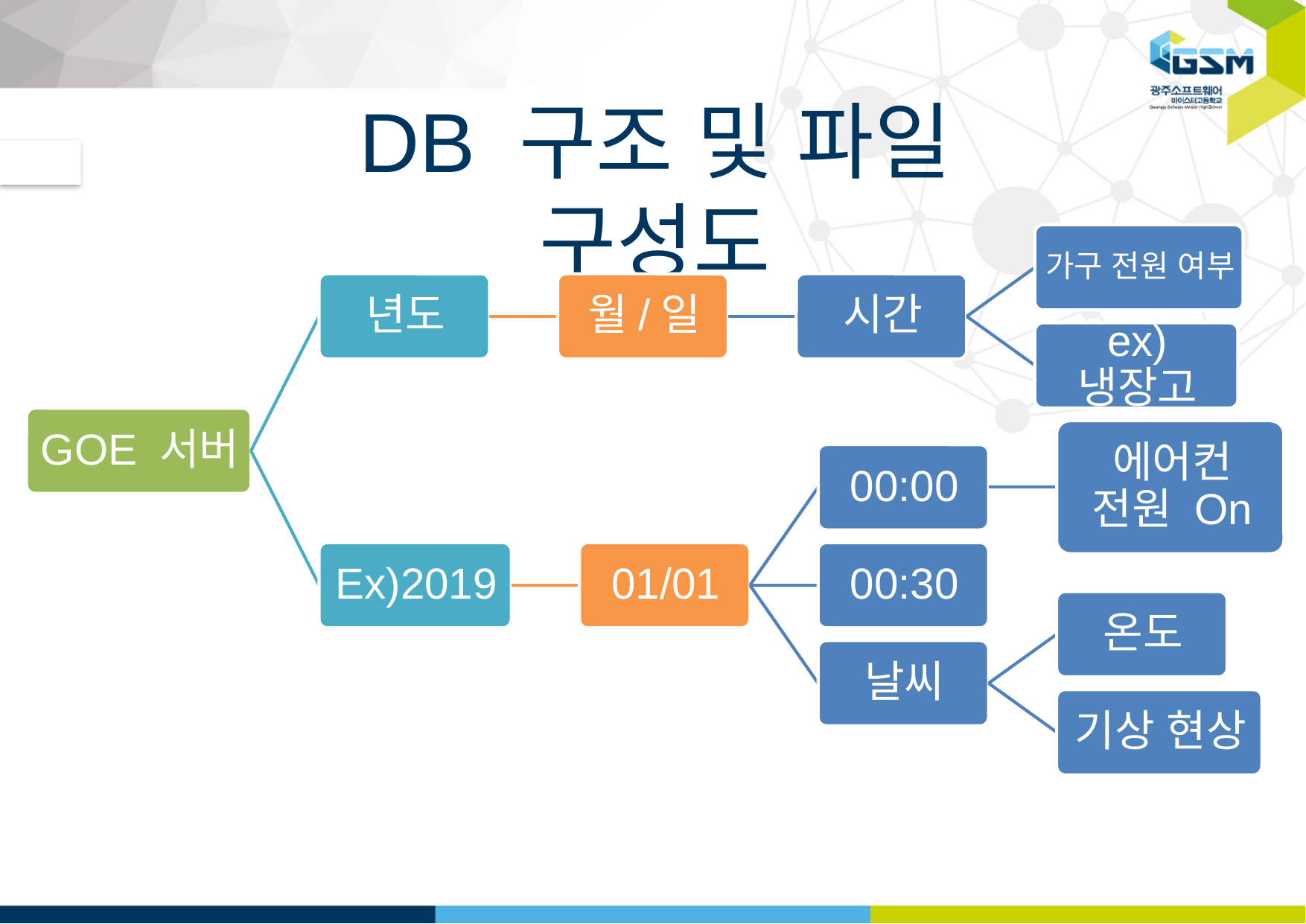

GOE 서버

년도

월/일

시간

가구 전원 여부

ex) 냉장고

Ex)2019

01/01

00:00

에어컨 전원 On

00:30

날씨

온도

기상 현상
DB 구조 및 파일 구성도